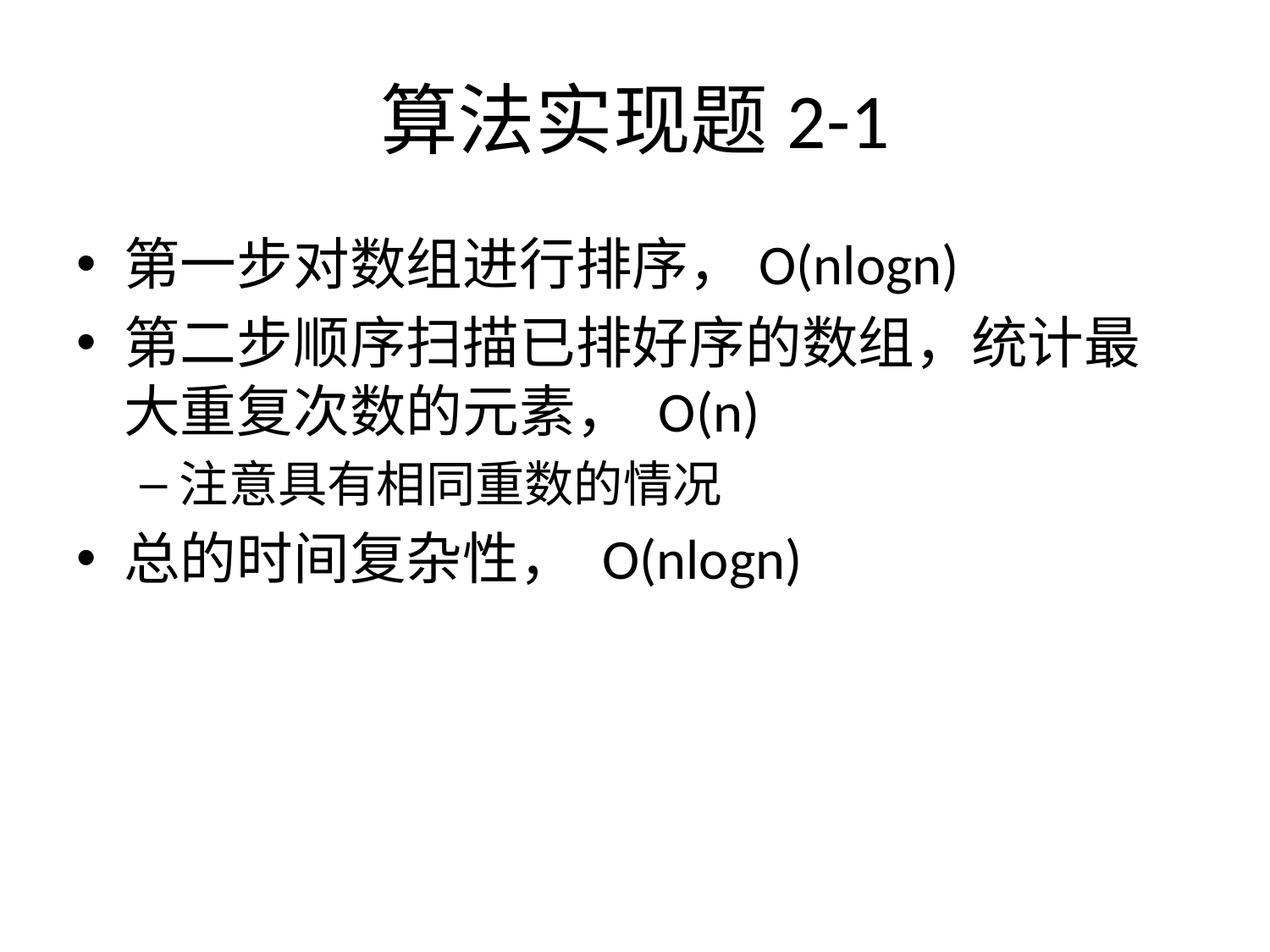

# 算法实现题2-1
第一步对数组进行排序，O(nlogn)
第二步顺序扫描已排好序的数组，统计最大重复次数的元素， O(n)
注意具有相同重数的情况
总的时间复杂性， O(nlogn)